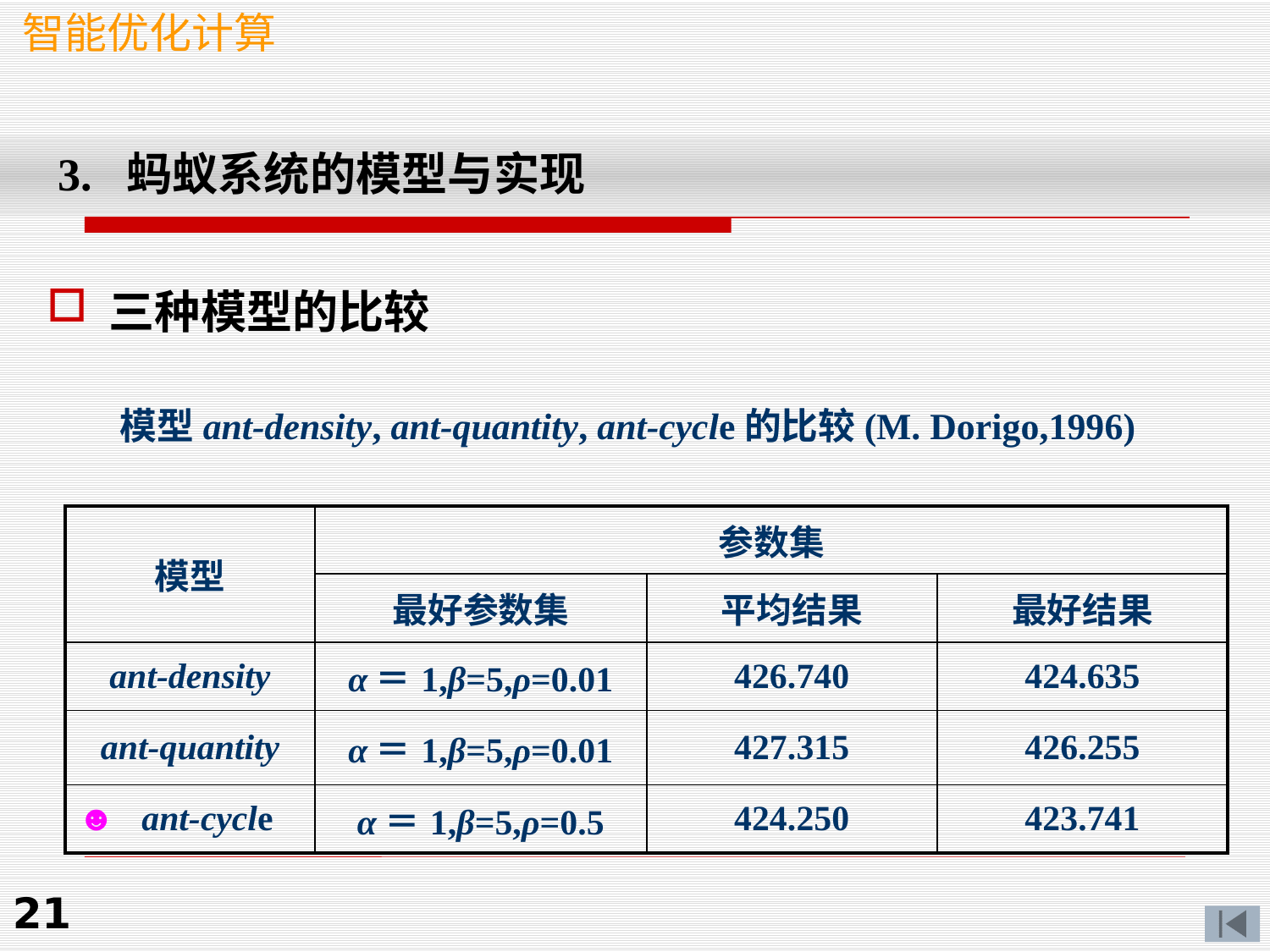

智能优化计算
    3.  蚂蚁系统的模型与实现
三种模型的比较

模型ant-density, ant-quantity, ant-cycle的比较(M. Dorigo,1996)
| 模型 | 参数集 |  |  |
| --- | --- | --- | --- |
|  | 最好参数集 | 平均结果 | 最好结果 |
| ant-density | α＝1,β=5,ρ=0.01 | 426.740 | 424.635 |
| ant-quantity | α＝1,β=5,ρ=0.01 | 427.315 | 426.255 |
| ☻ ant-cycle | α＝1,β=5,ρ=0.5 | 424.250 | 423.741 |